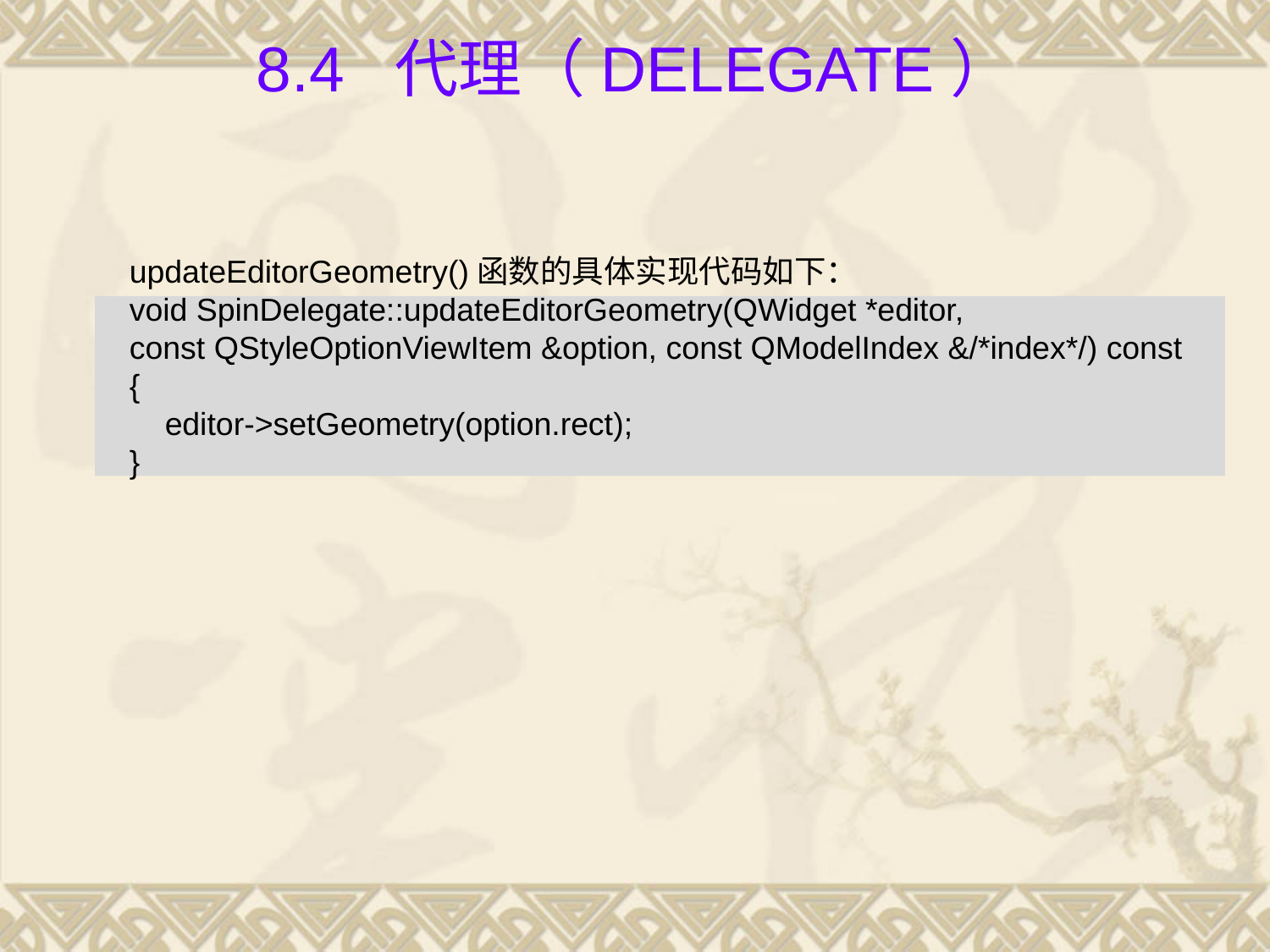

# 8.4  代理（Delegate）
updateEditorGeometry()函数的具体实现代码如下：
void SpinDelegate::updateEditorGeometry(QWidget *editor,
const QStyleOptionViewItem &option, const QModelIndex &/*index*/) const
{
    editor->setGeometry(option.rect);
}